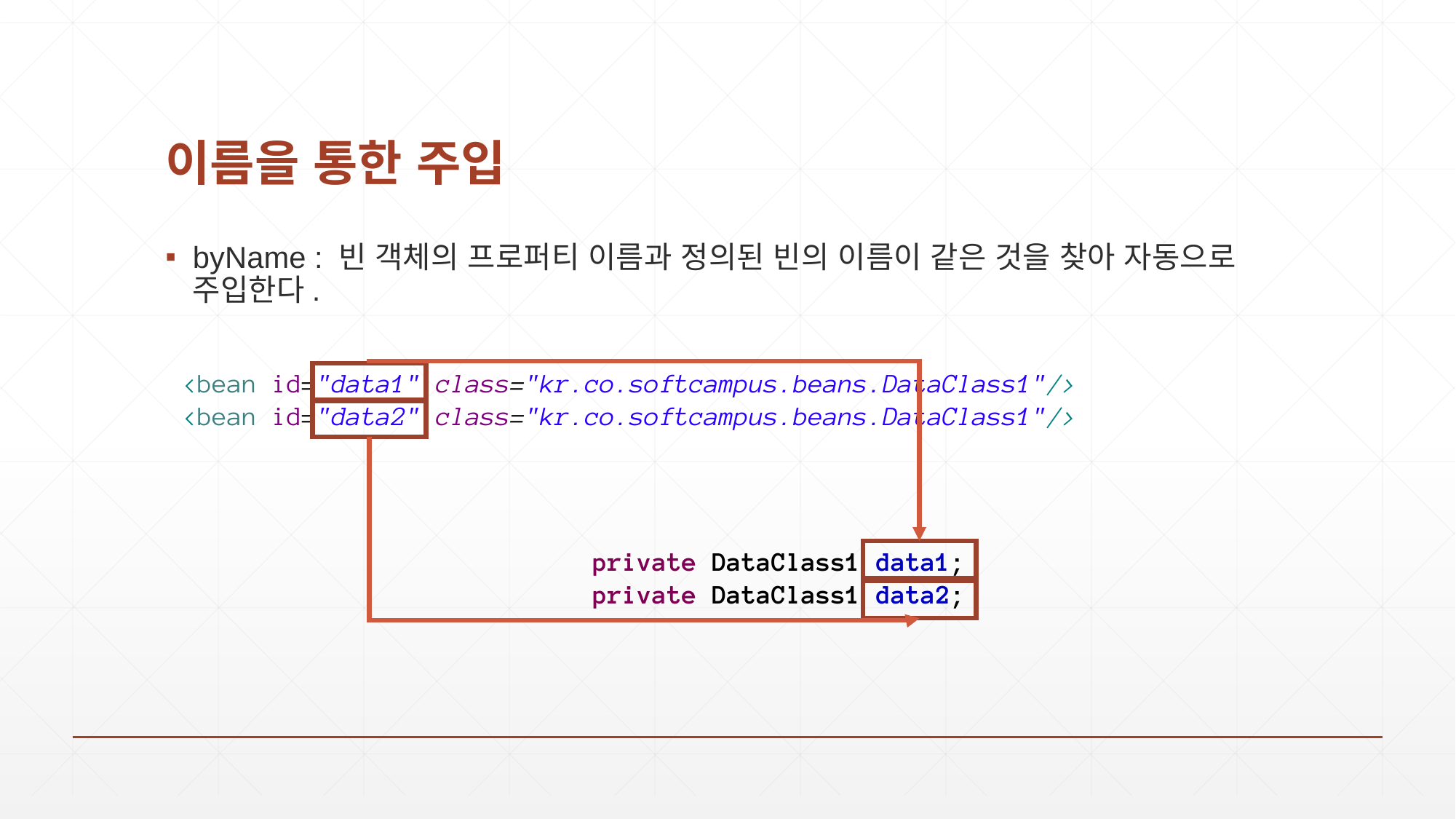

# 이름을 통한 주입
byName : 빈 객체의 프로퍼티 이름과 정의된 빈의 이름이 같은 것을 찾아 자동으로 주입한다.
<bean id="data1" class="kr.co.softcampus.beans.DataClass1"/>
<bean id="data2" class="kr.co.softcampus.beans.DataClass1"/>

private DataClass1 data1;
private DataClass1 data2;